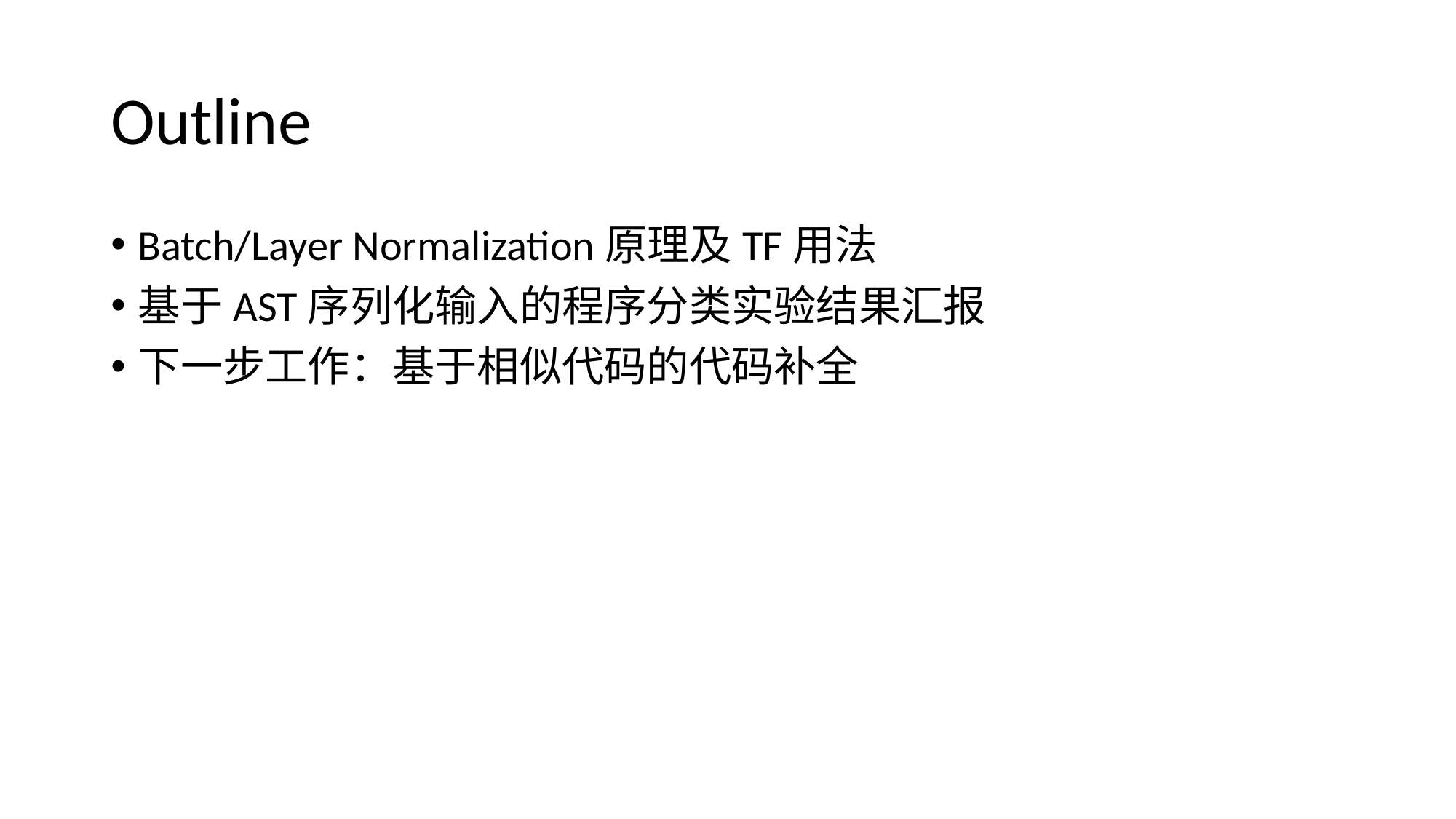

# Outline
Batch/Layer Normalization原理及TF用法
基于AST序列化输入的程序分类实验结果汇报
下一步工作：基于相似代码的代码补全